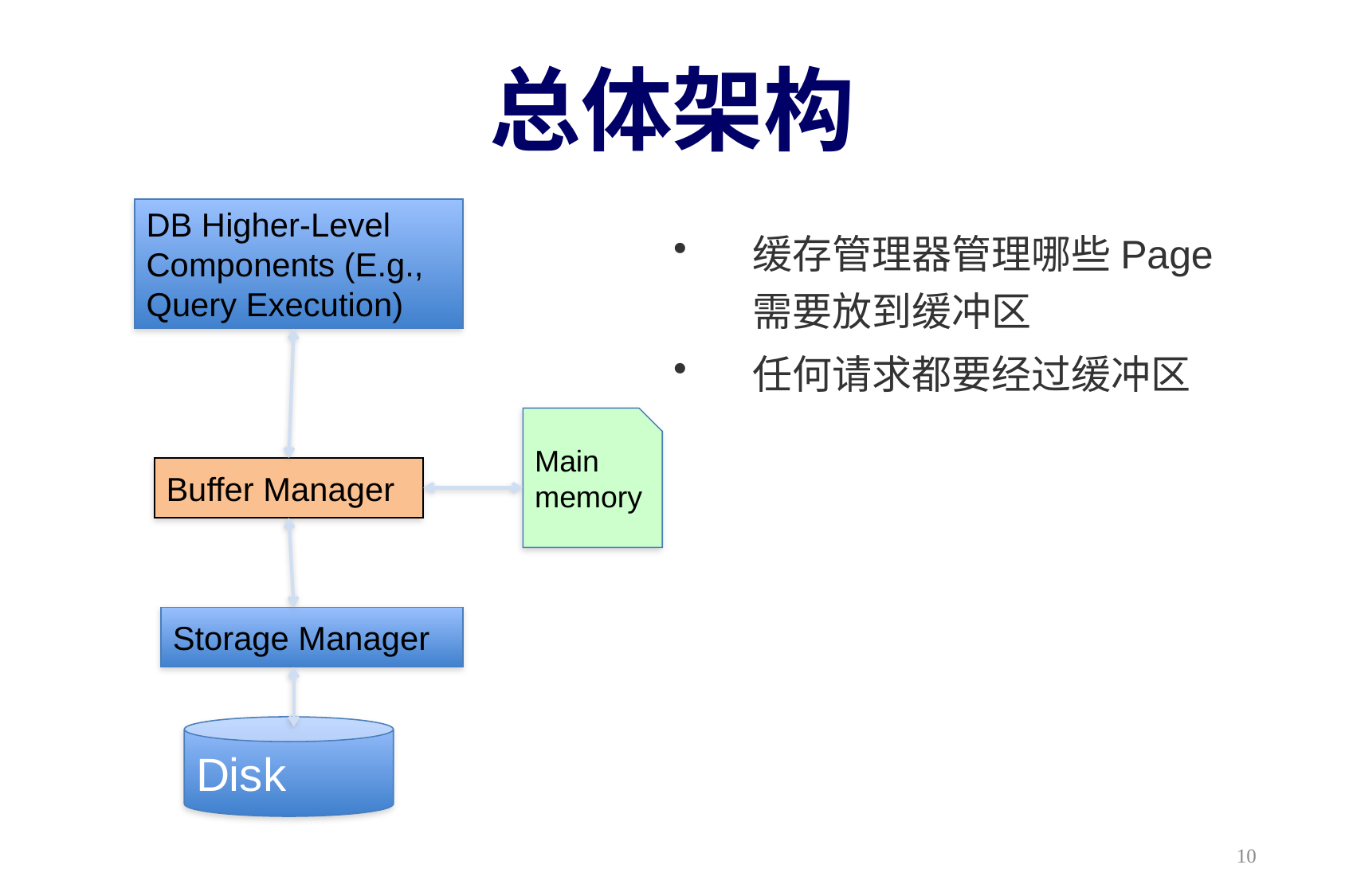

# 总体架构
DB Higher-Level Components (E.g., Query Execution)
缓存管理器管理哪些Page需要放到缓冲区
任何请求都要经过缓冲区
Main memory
Buffer Manager
Storage Manager
Disk
10